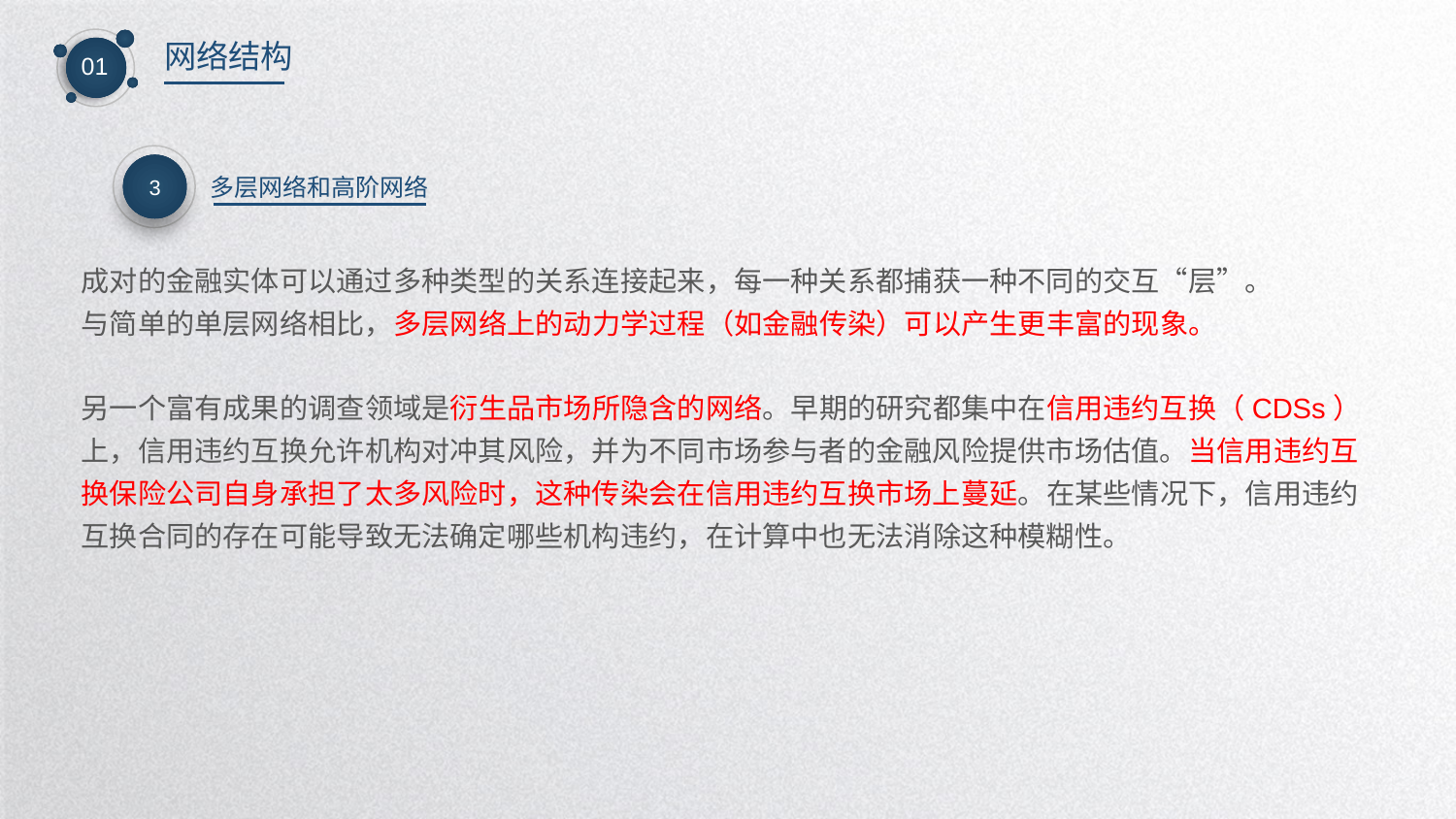

网络结构
01

3
多层网络和高阶网络
成对的金融实体可以通过多种类型的关系连接起来，每一种关系都捕获一种不同的交互“层”。
与简单的单层网络相比，多层网络上的动力学过程（如金融传染）可以产生更丰富的现象。

另一个富有成果的调查领域是衍生品市场所隐含的网络。早期的研究都集中在信用违约互换（CDSs）上，信用违约互换允许机构对冲其风险，并为不同市场参与者的金融风险提供市场估值。当信用违约互换保险公司自身承担了太多风险时，这种传染会在信用违约互换市场上蔓延。在某些情况下，信用违约互换合同的存在可能导致无法确定哪些机构违约，在计算中也无法消除这种模糊性。